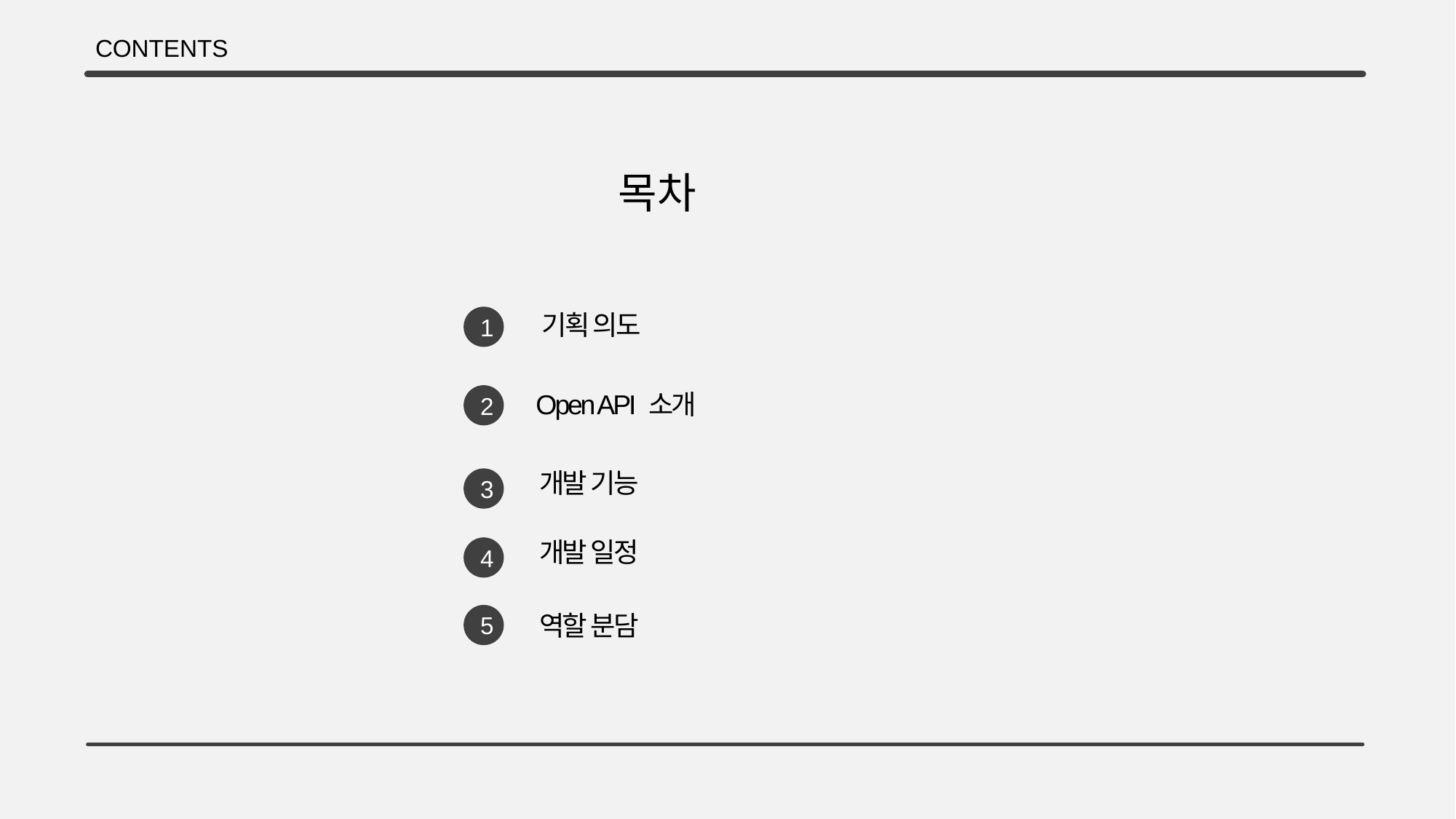

CONTENTS
                  목차
기획 의도
1
Open API 소개
2
개발 기능
3
개발 일정
4
역할 분담
5